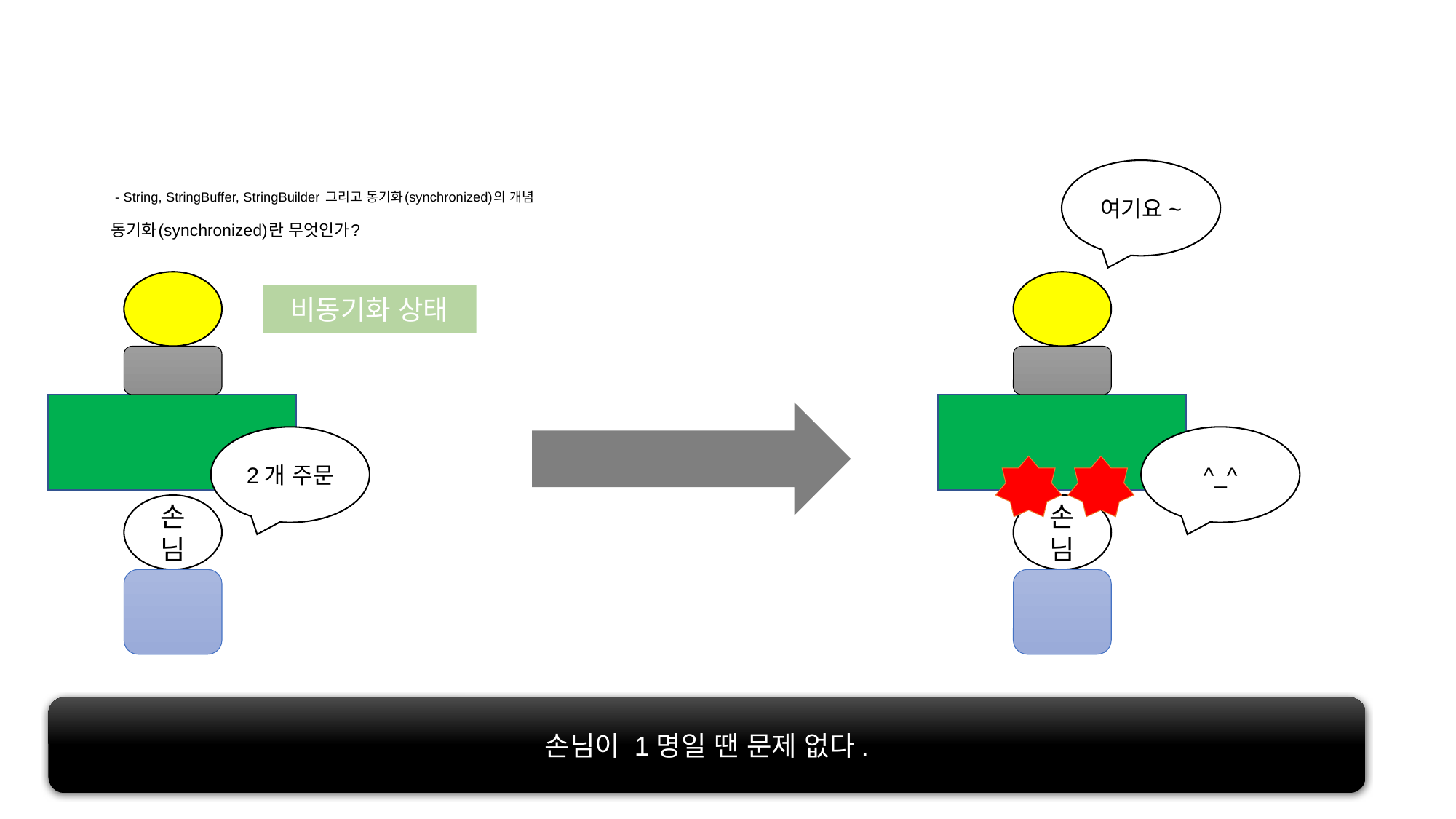

# - String, StringBuffer, StringBuilder 그리고 동기화(synchronized)의 개념 동기화(synchronized)란 무엇인가?
여기요~

비동기화 상태

2개 주문
^_^

손님
손님

손님이 1명일 땐 문제 없다.